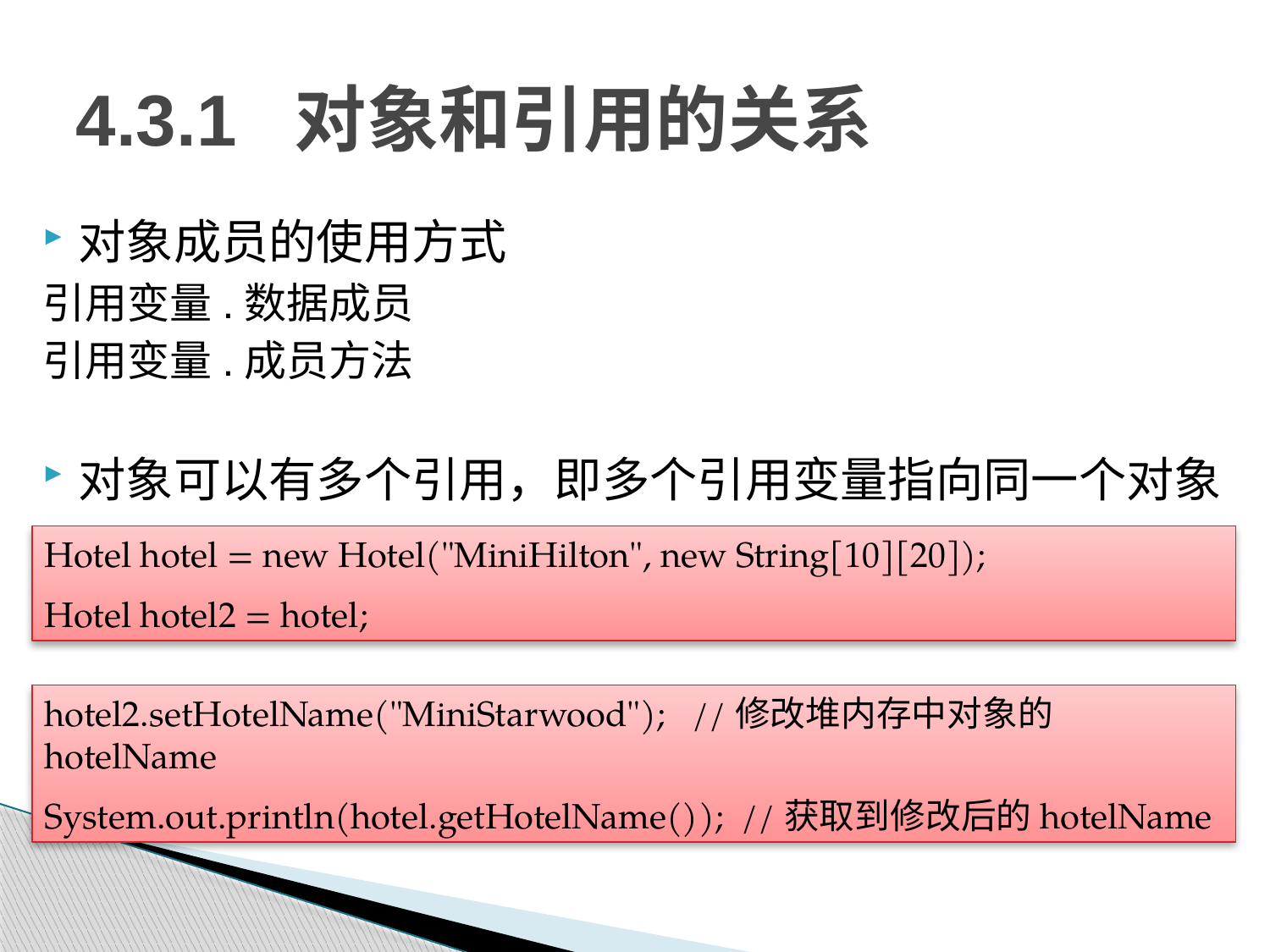

# 4.3.1  对象和引用的关系
对象成员的使用方式
引用变量.数据成员
引用变量.成员方法

对象可以有多个引用，即多个引用变量指向同一个对象

Hotel hotel = new Hotel("MiniHilton", new String[10][20]);
Hotel hotel2 = hotel;
hotel2.setHotelName("MiniStarwood");   //修改堆内存中对象的hotelName
System.out.println(hotel.getHotelName());  //获取到修改后的hotelName